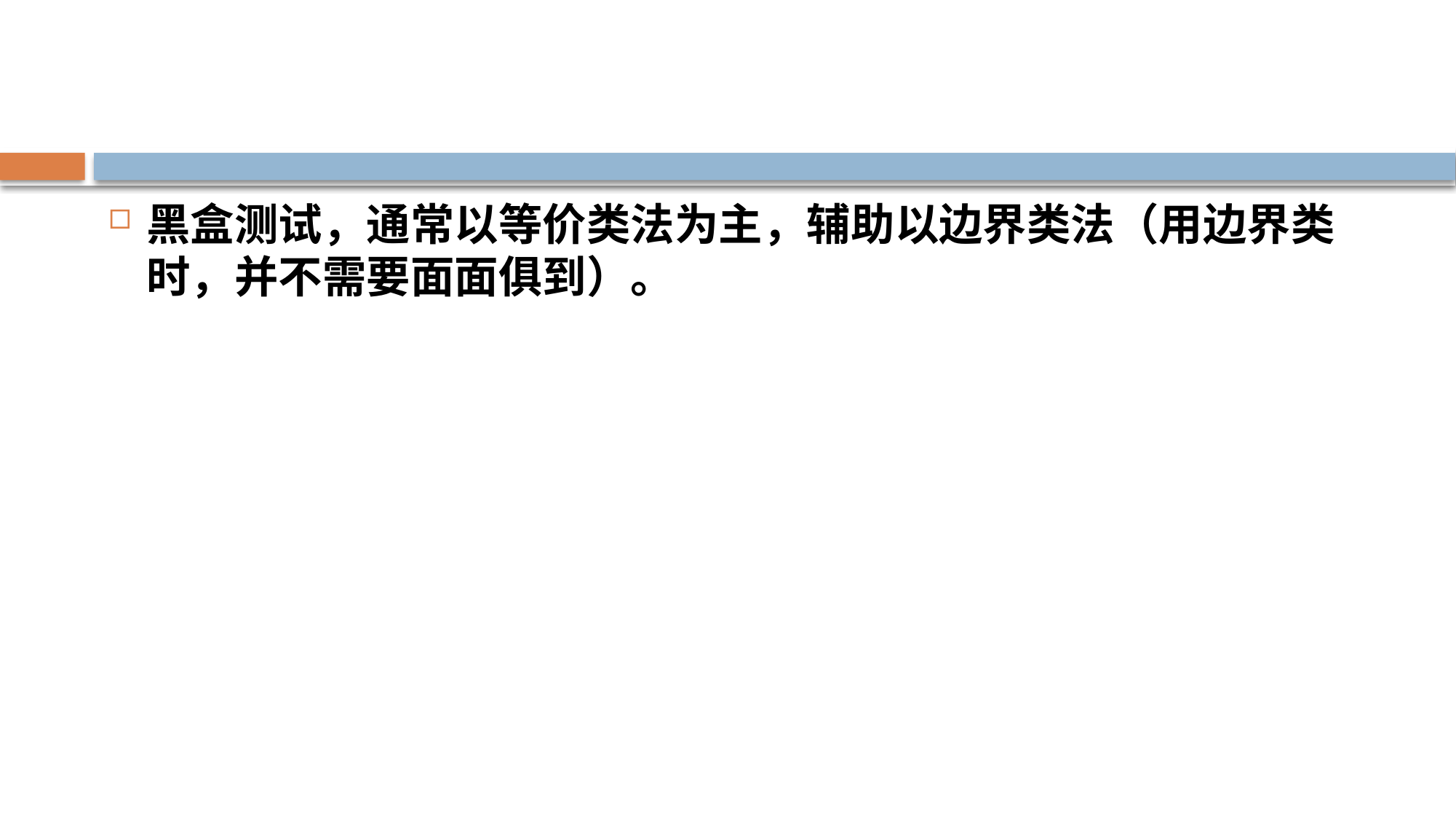

#
黑盒测试，通常以等价类法为主，辅助以边界类法（用边界类时，并不需要面面俱到）。